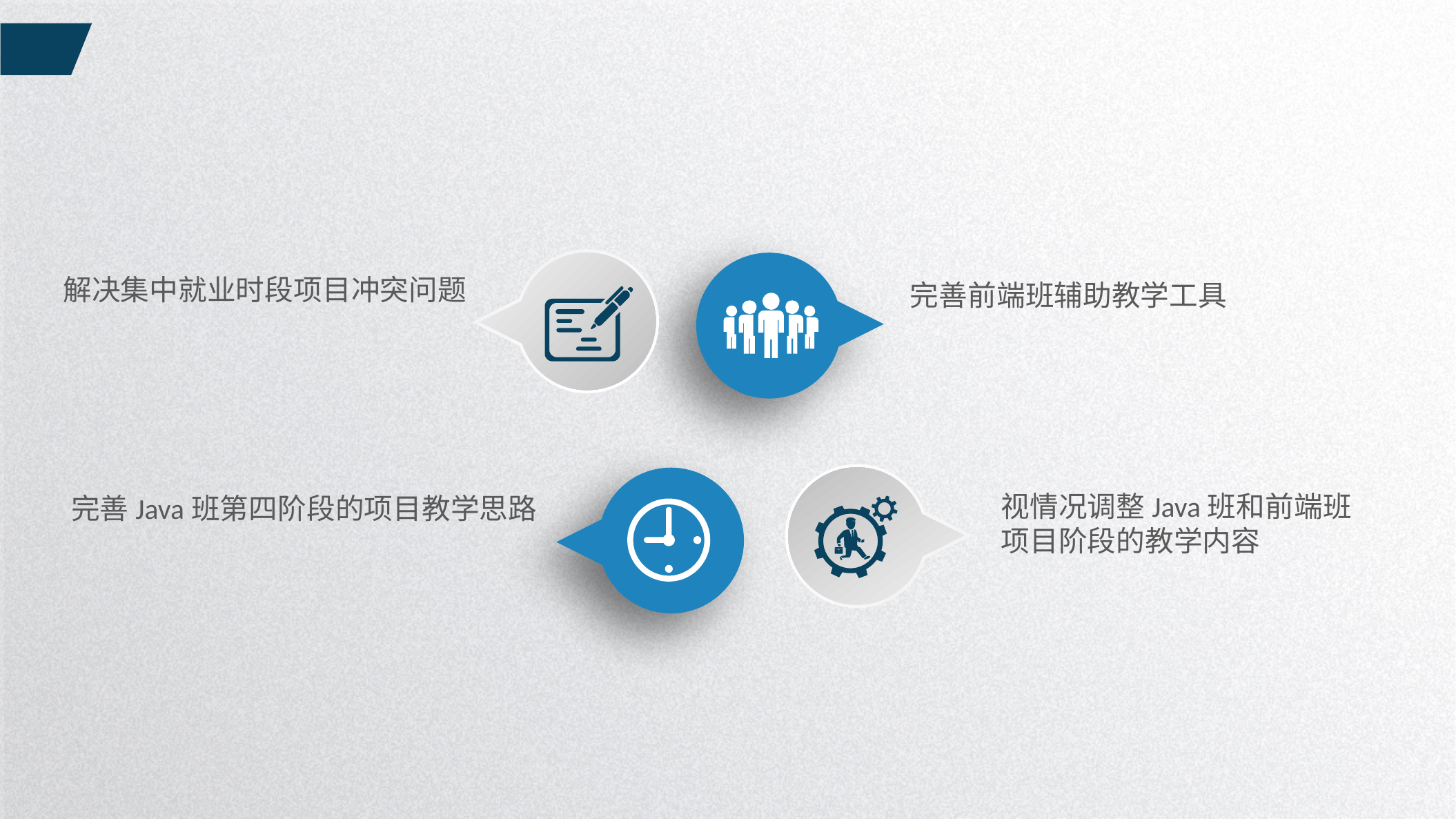

解决集中就业时段项目冲突问题
完善前端班辅助教学工具

视情况调整Java班和前端班
项目阶段的教学内容
完善Java班第四阶段的项目教学思路